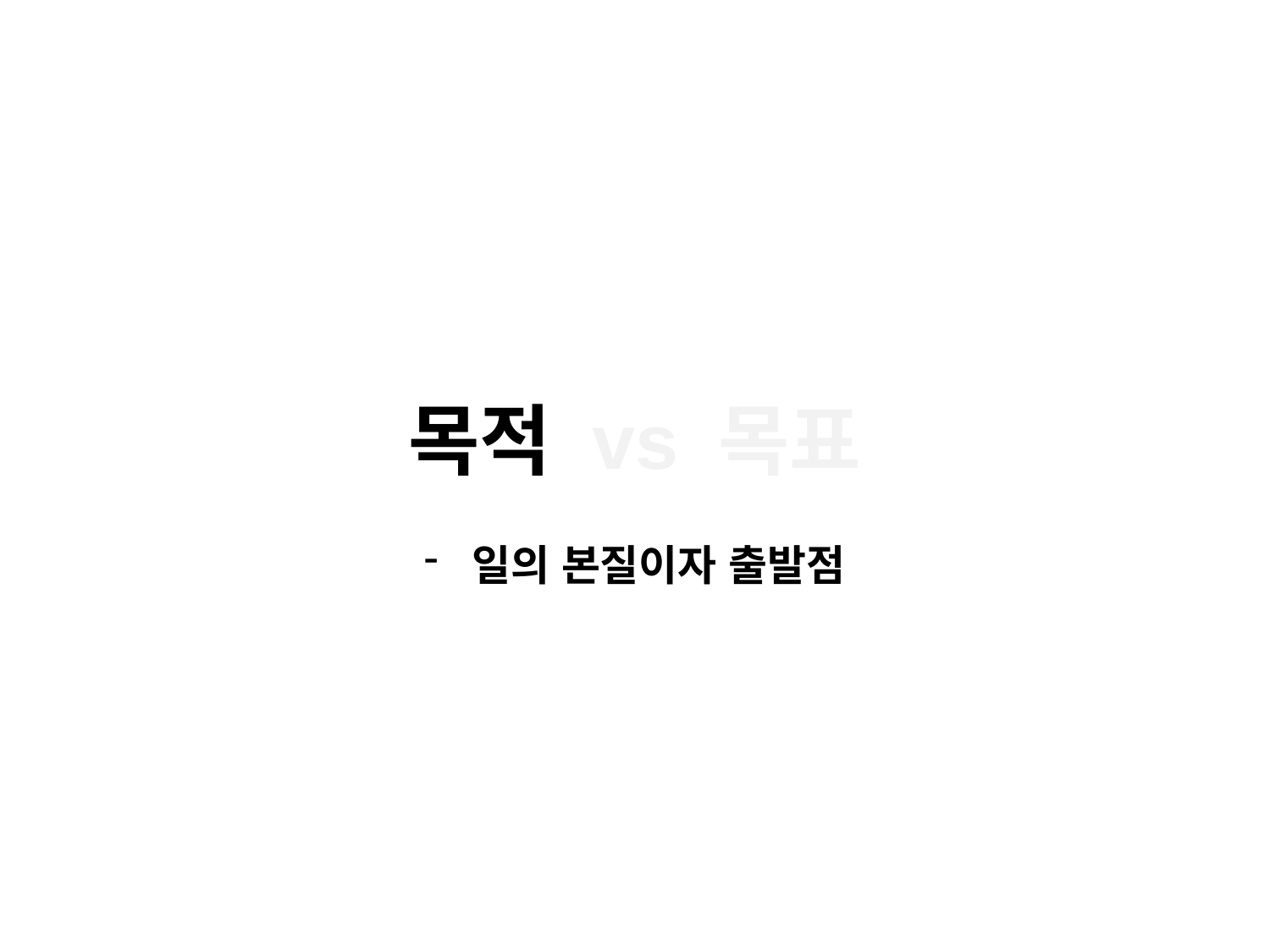

# 목적 vs 목표
일의 본질이자 출발점